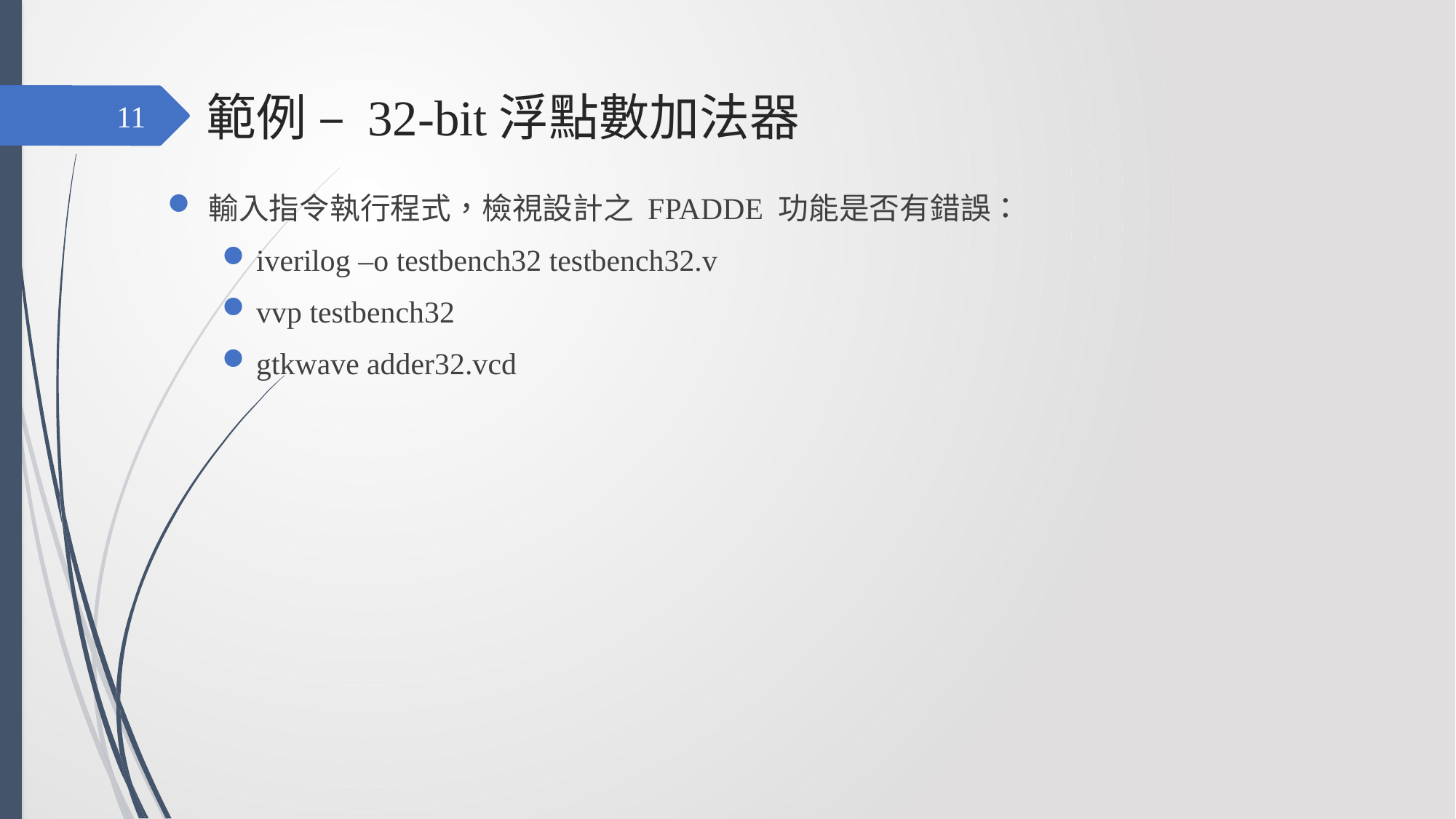

# 範例 – 32-bit浮點數加法器
11
輸入指令執行程式，檢視設計之 FPADDE 功能是否有錯誤：
iverilog –o testbench32 testbench32.v
vvp testbench32
gtkwave adder32.vcd